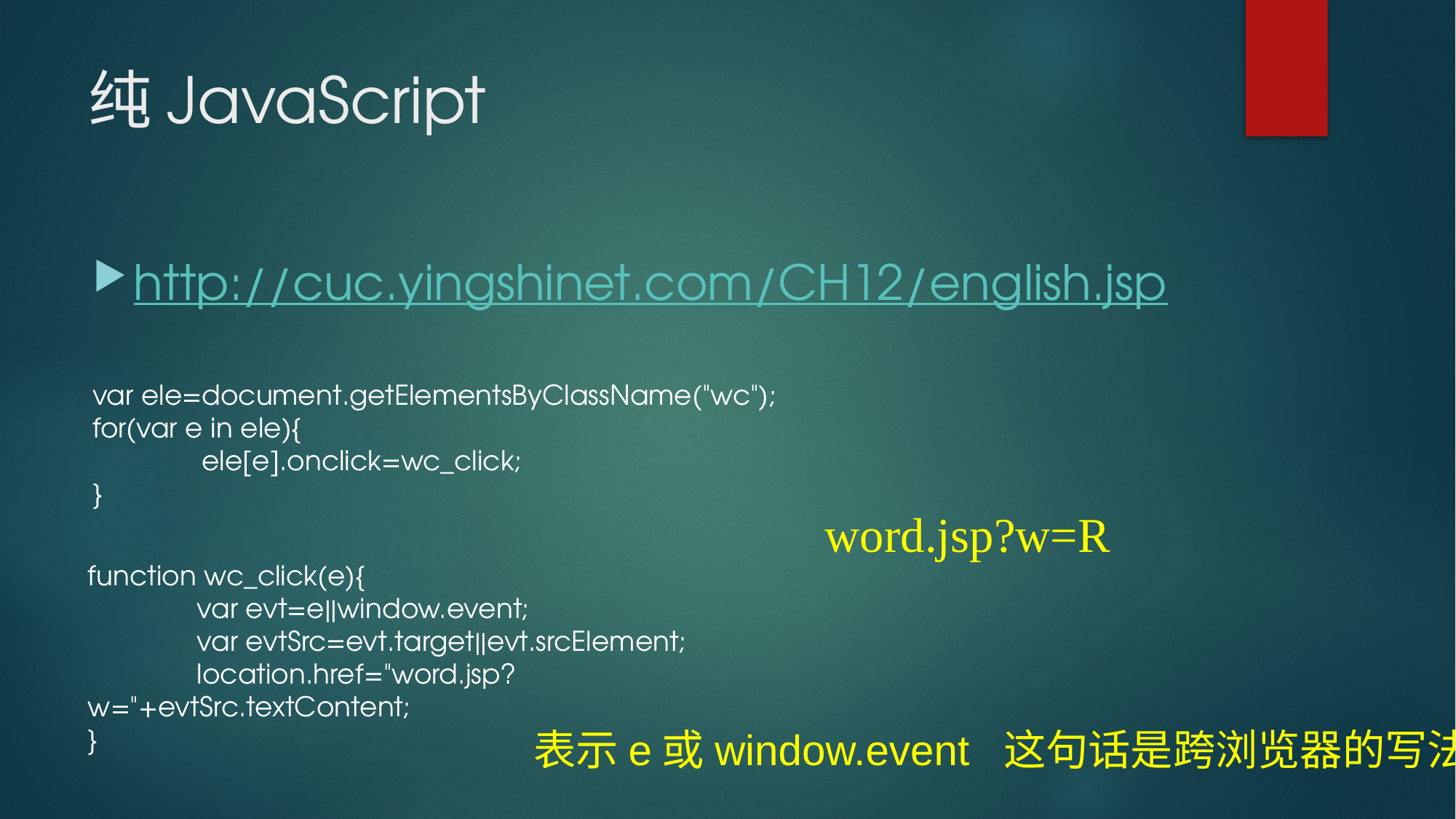

# 纯JavaScript
http://cuc.yingshinet.com/CH12/english.jsp
var ele=document.getElementsByClassName("wc");
for(var e in ele){
	ele[e].onclick=wc_click;
}
word.jsp?w=R
function wc_click(e){
	var evt=e||window.event;
	var evtSrc=evt.target||evt.srcElement;		location.href="word.jsp?w="+evtSrc.textContent;
}
表示e或window.event  这句话是跨浏览器的写法